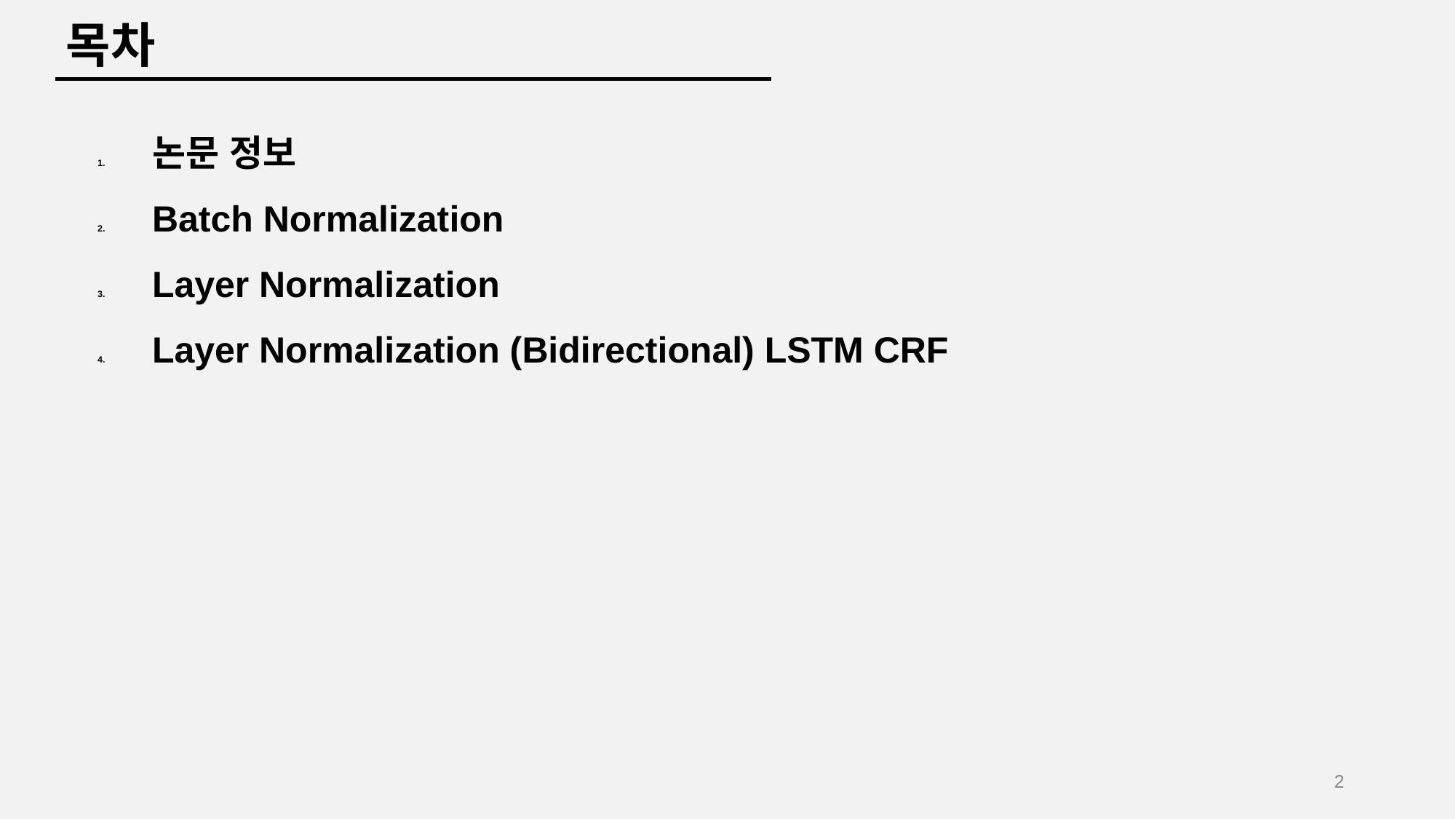

목차
논문 정보
Batch Normalization
Layer Normalization
Layer Normalization (Bidirectional) LSTM CRF
2